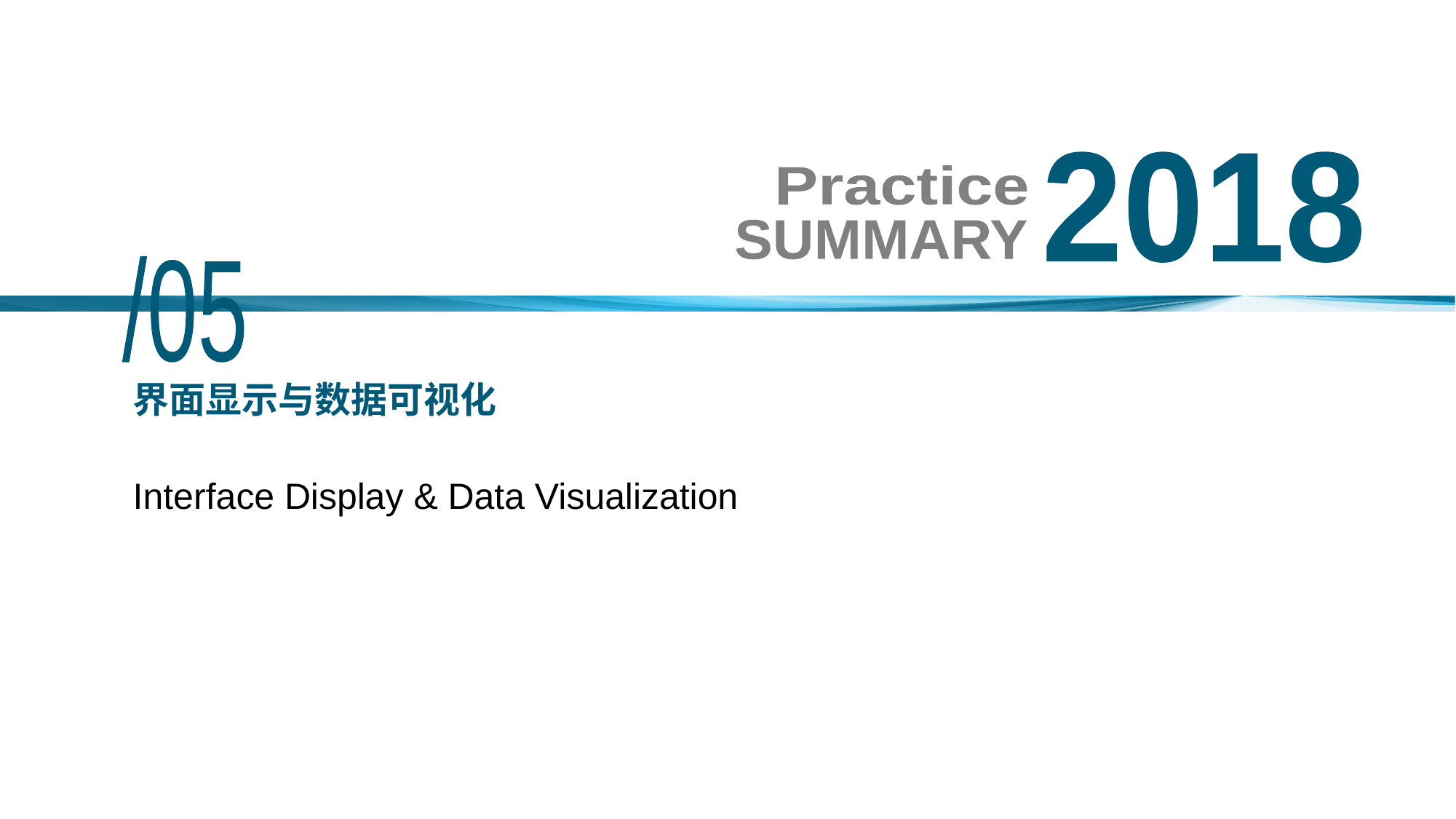

2018
Practice
SUMMARY
/05
# 界面显示与数据可视化
Interface Display & Data Visualization